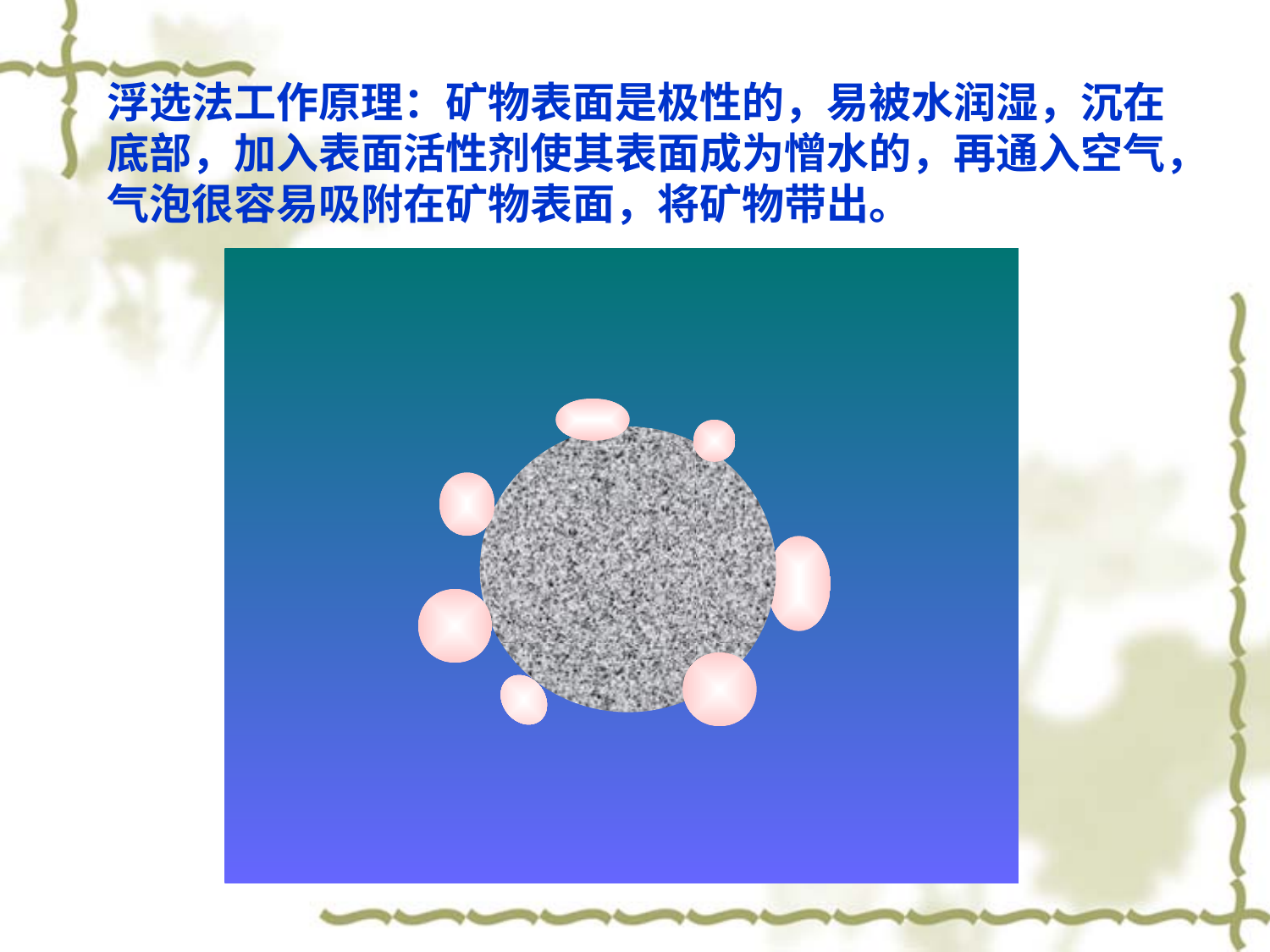

浮选法工作原理：矿物表面是极性的，易被水润湿，沉在底部，加入表面活性剂使其表面成为憎水的，再通入空气，气泡很容易吸附在矿物表面，将矿物带出。